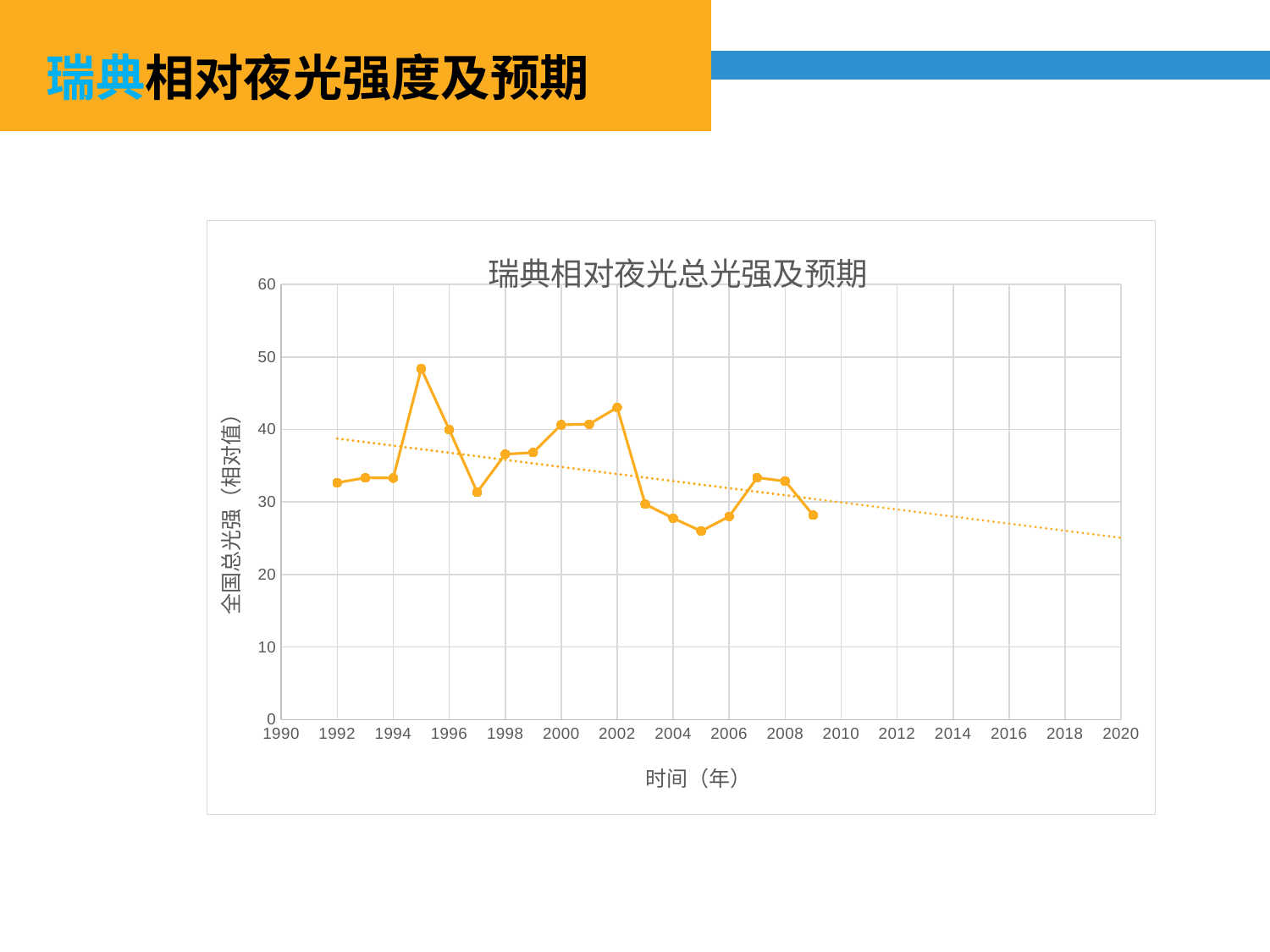

瑞典相对夜光强度及预期

### Chart: 瑞典相对夜光总光强及预期

| Category | Total |
|---|---|